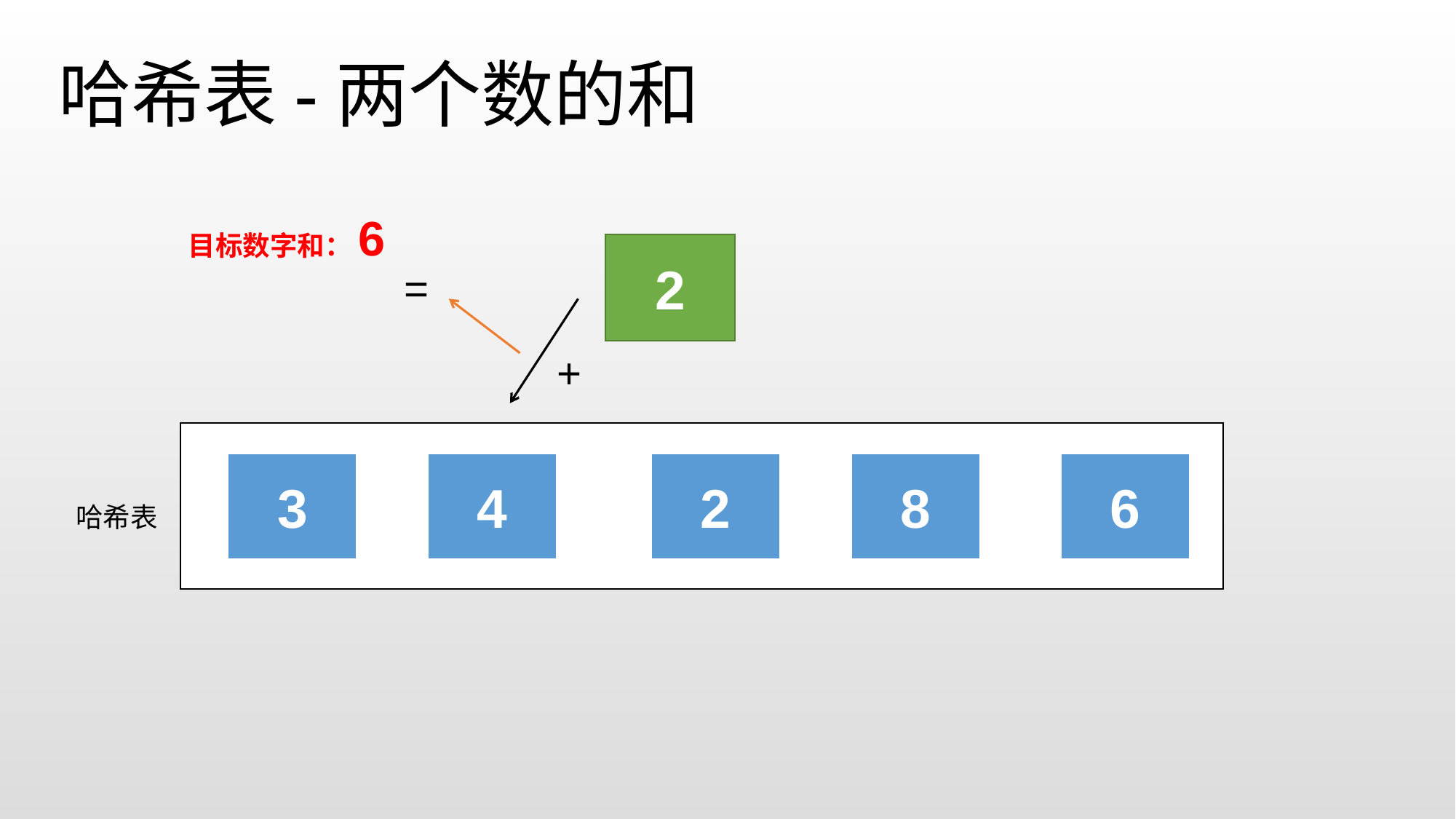

哈希表-两个数的和
目标数字和：6
2
=
+

3
4
2
8
6
哈希表